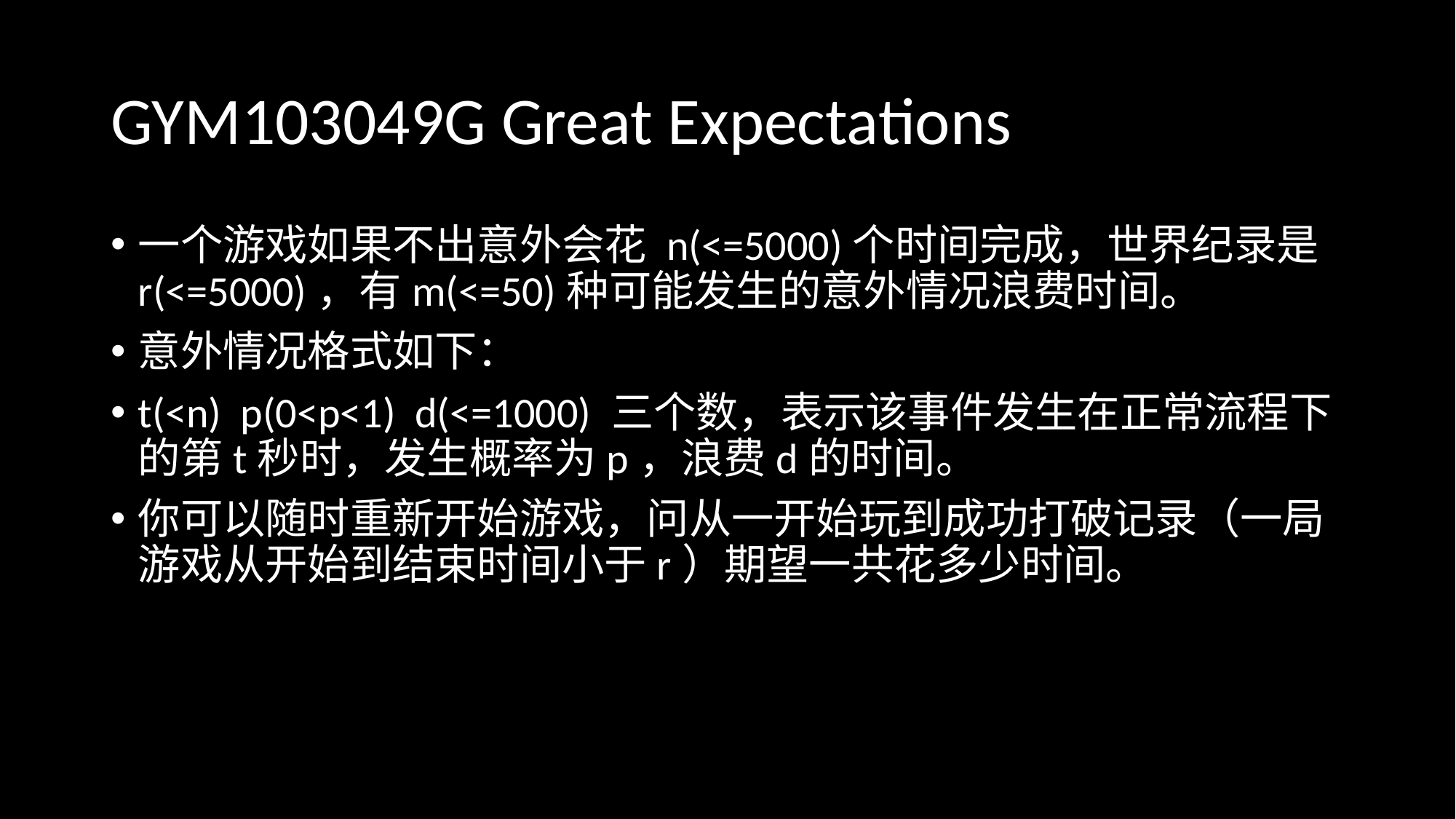

# GYM103049G Great Expectations
一个游戏如果不出意外会花 n(<=5000)个时间完成，世界纪录是r(<=5000)，有m(<=50)种可能发生的意外情况浪费时间。
意外情况格式如下：
t(<n)  p(0<p<1)  d(<=1000) 三个数，表示该事件发生在正常流程下的第t秒时，发生概率为p，浪费d的时间。
你可以随时重新开始游戏，问从一开始玩到成功打破记录（一局游戏从开始到结束时间小于r）期望一共花多少时间。